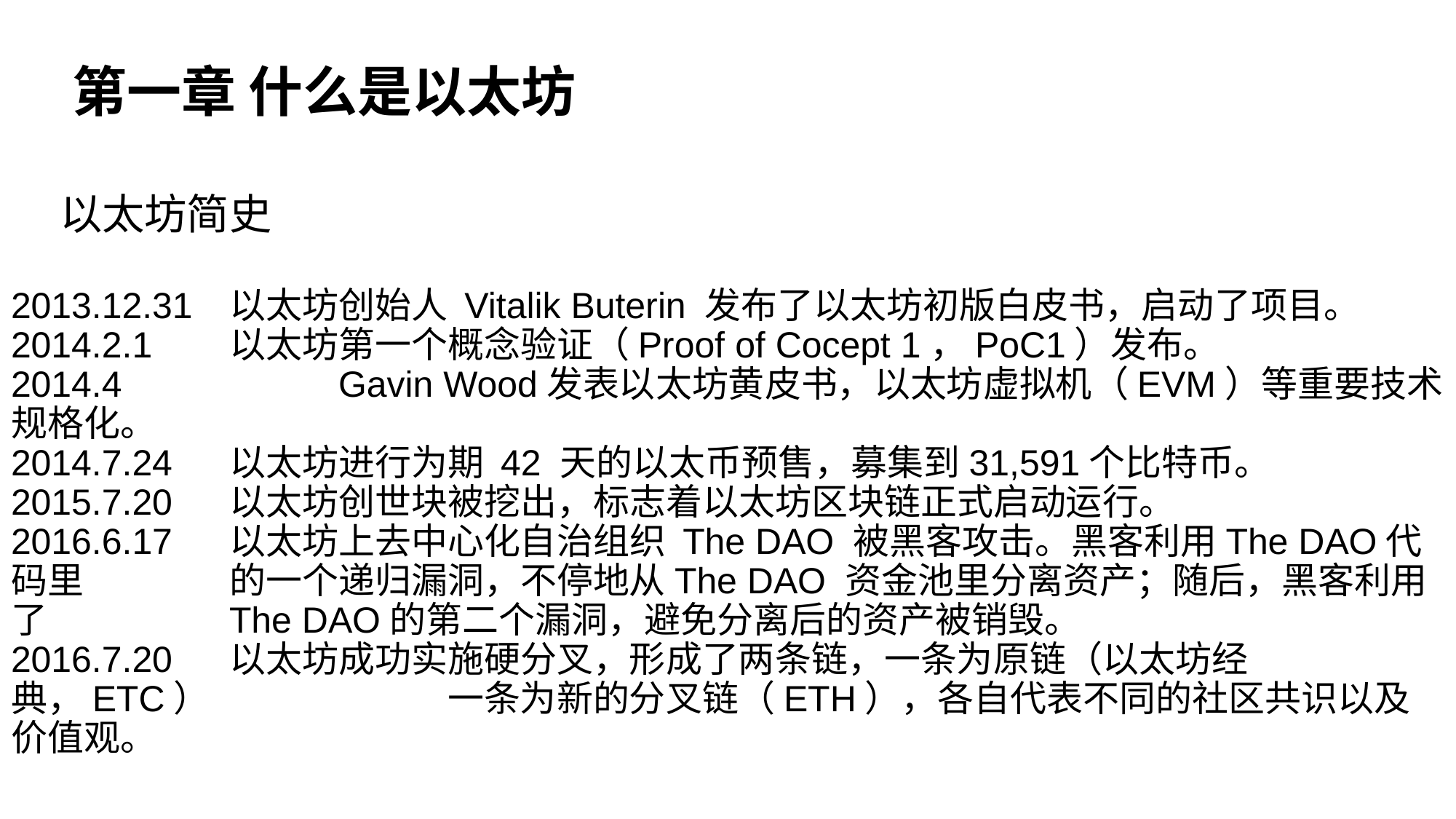

# 第一章 什么是以太坊 以太坊简史 2013.12.31	以太坊创始人 Vitalik Buterin 发布了以太坊初版白皮书，启动了项目。 2014.2.1	以太坊第一个概念验证（Proof of Cocept 1，PoC1）发布。 2014.4		Gavin Wood发表以太坊黄皮书，以太坊虚拟机（EVM）等重要技术规格化。 2014.7.24	以太坊进行为期 42 天的以太币预售，募集到31,591个比特币。 2015.7.20	以太坊创世块被挖出，标志着以太坊区块链正式启动运行。 2016.6.17	以太坊上去中心化自治组织 The DAO 被黑客攻击。黑客利用The DAO代码里		的一个递归漏洞，不停地从The DAO 资金池里分离资产；随后，黑客利用了		The DAO的第二个漏洞，避免分离后的资产被销毁。 2016.7.20	以太坊成功实施硬分叉，形成了两条链，一条为原链（以太坊经典，ETC）			一条为新的分叉链（ETH），各自代表不同的社区共识以及价值观。